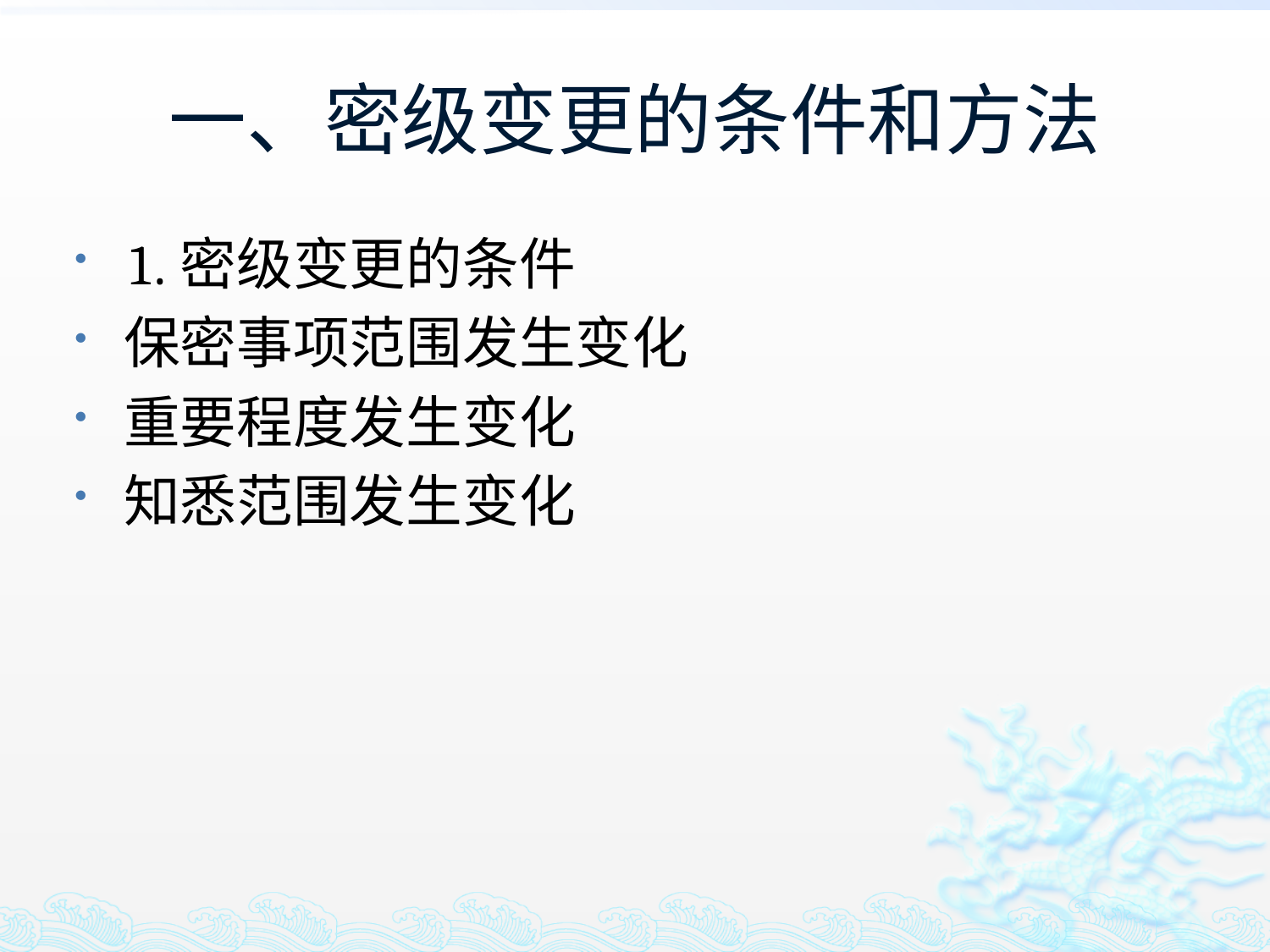

# 一、密级变更的条件和方法
1.密级变更的条件
保密事项范围发生变化
重要程度发生变化
知悉范围发生变化